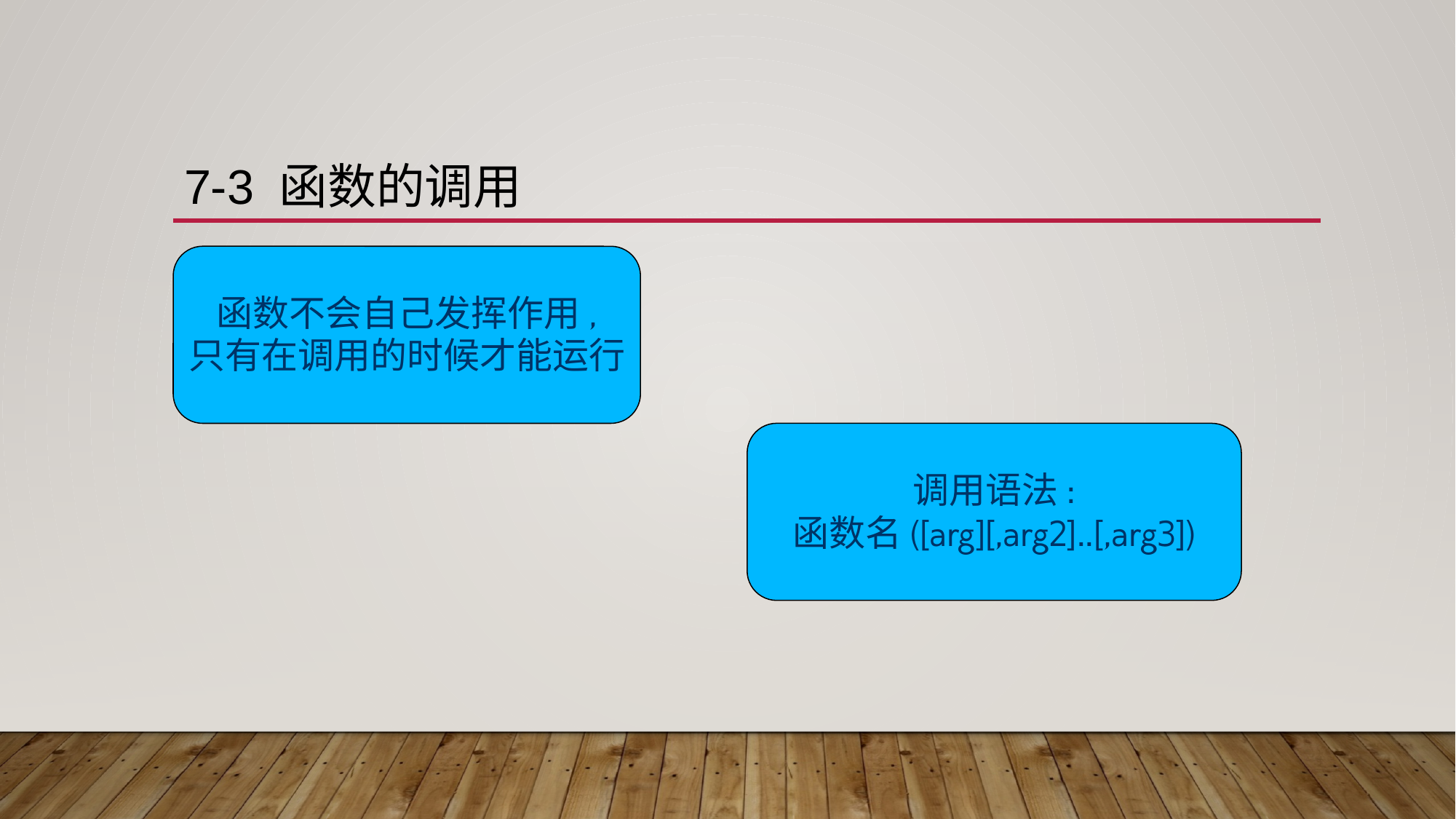

# 7-3 函数的调用
函数不会自己发挥作用,
只有在调用的时候才能运行
调用语法:
函数名([arg][,arg2]..[,arg3])